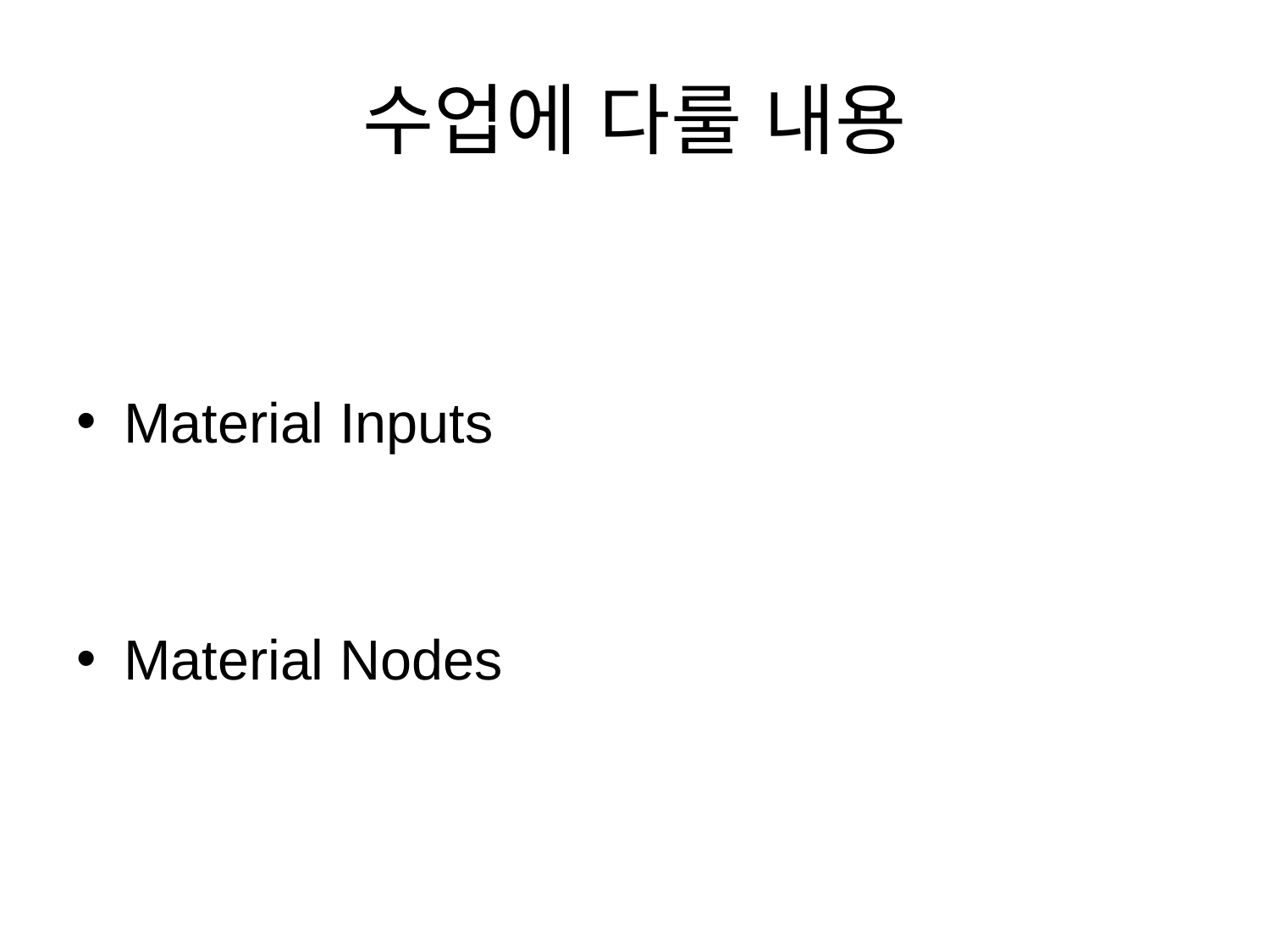

# 수업에 다룰 내용

Material Inputs

Material Nodes